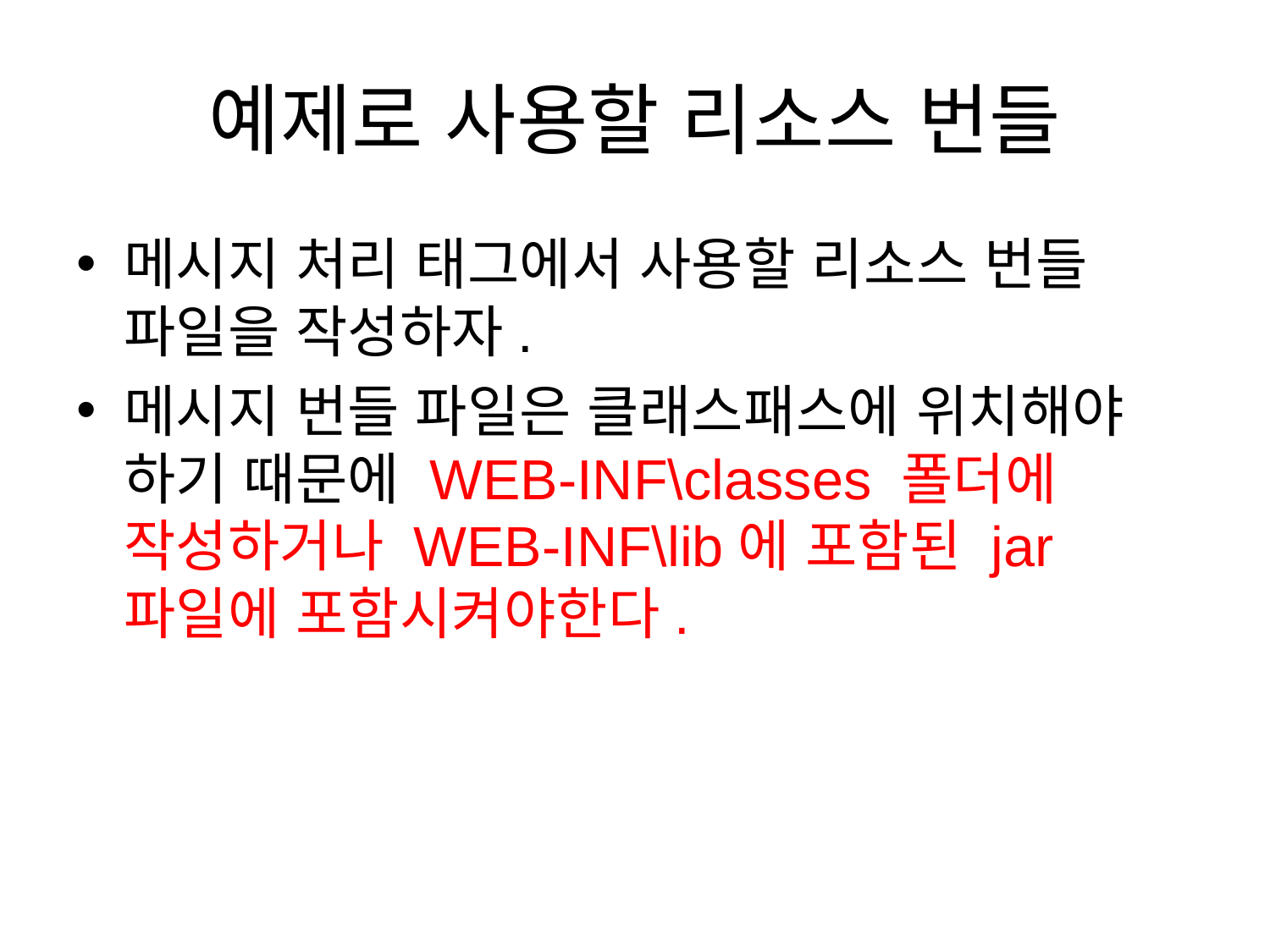

# 예제로 사용할 리소스 번들
메시지 처리 태그에서 사용할 리소스 번들 파일을 작성하자.
메시지 번들 파일은 클래스패스에 위치해야 하기 때문에 WEB-INF\classes 폴더에 작성하거나 WEB-INF\lib에 포함된 jar파일에 포함시켜야한다.